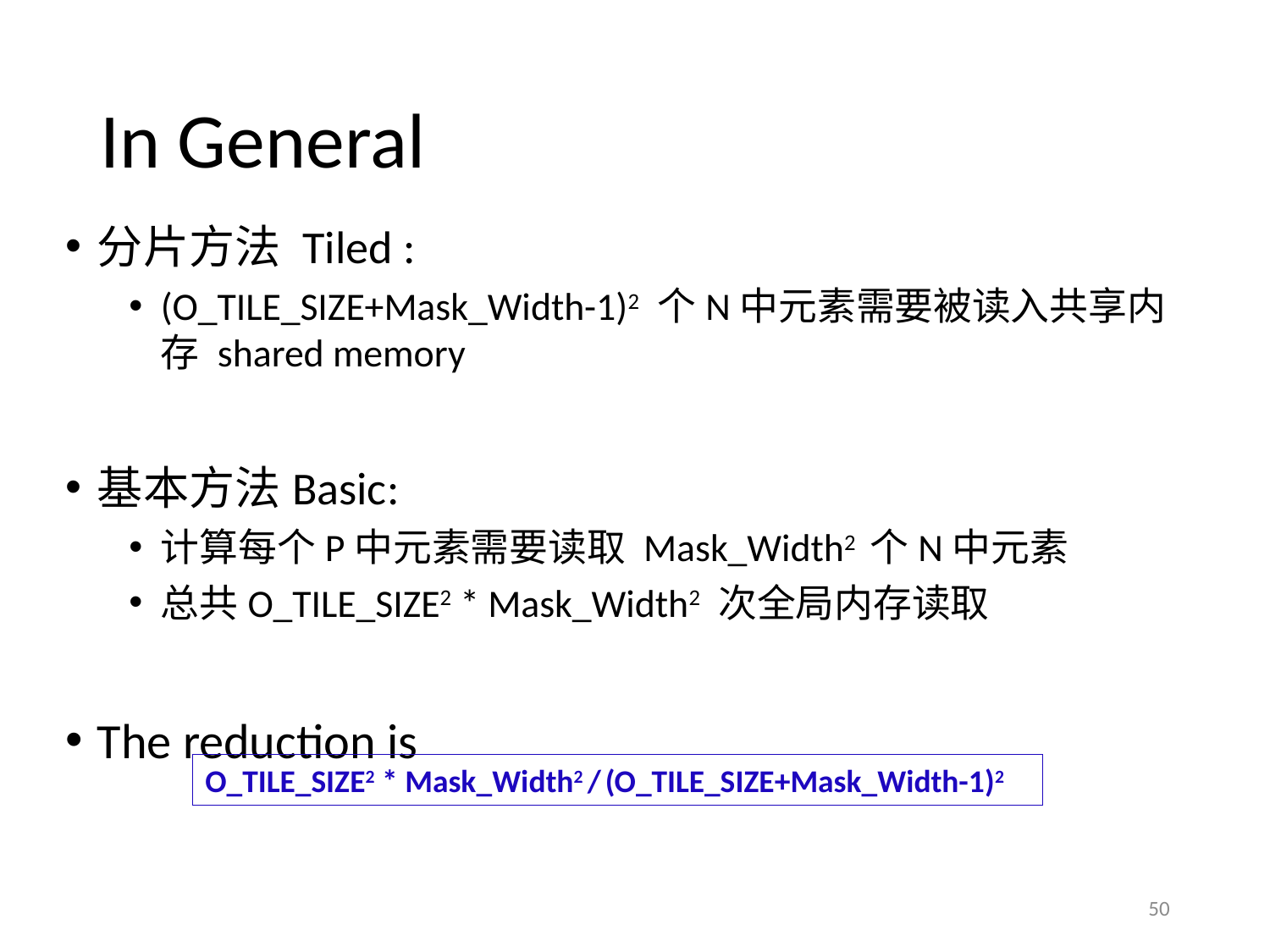

# In General
分片方法 Tiled :
(O_TILE_SIZE+Mask_Width-1)2 个N中元素需要被读入共享内存 shared memory

基本方法Basic:
计算每个P中元素需要读取 Mask_Width2 个N中元素
总共O_TILE_SIZE2 * Mask_Width2 次全局内存读取

The reduction is

O_TILE_SIZE2 * Mask_Width2 / (O_TILE_SIZE+Mask_Width-1)2
50